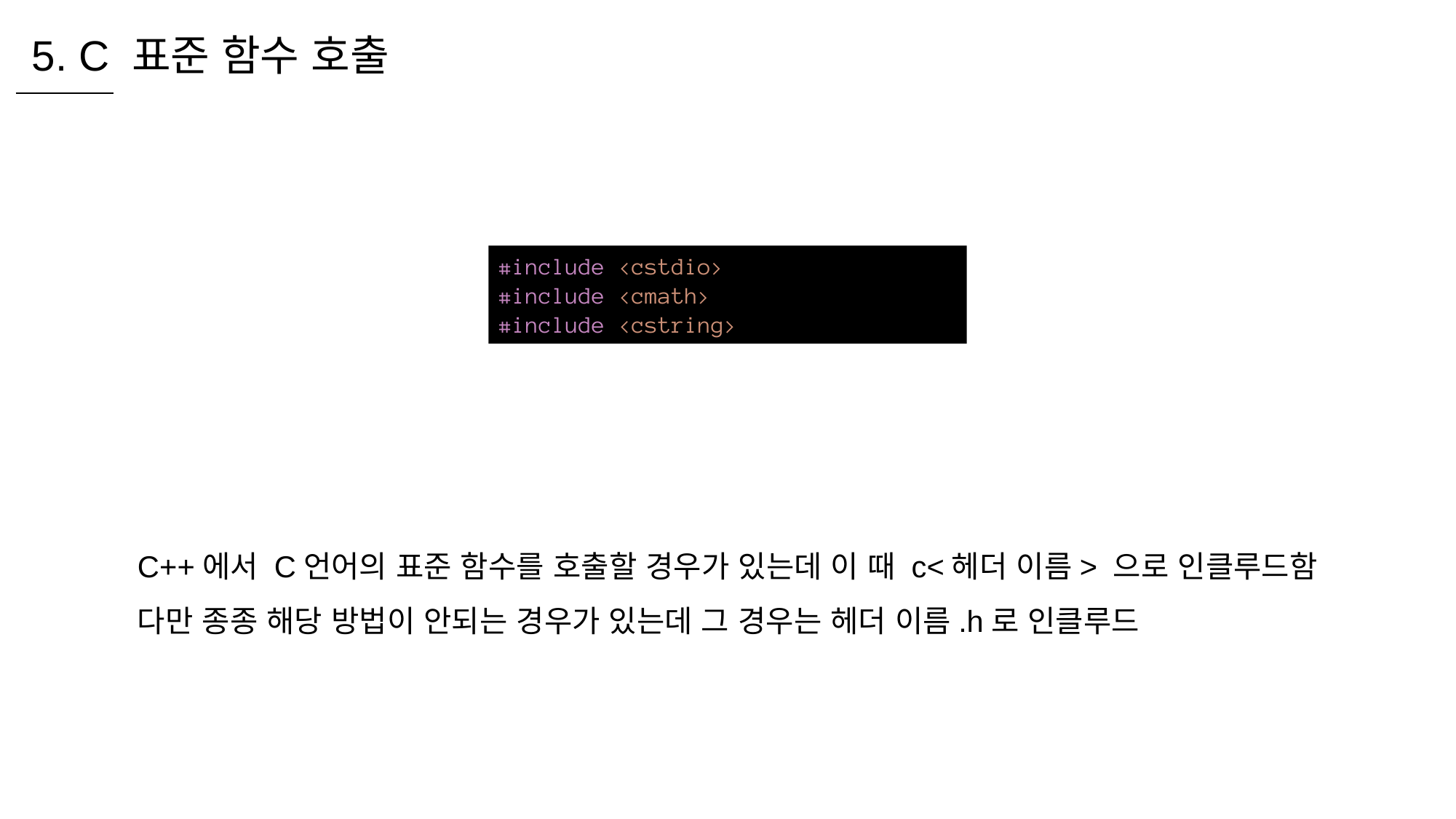

5. C 표준 함수 호출
#include <cstdio>
#include <cmath>
#include <cstring>
C++에서 C언어의 표준 함수를 호출할 경우가 있는데 이 때 c<헤더 이름> 으로 인클루드함
다만 종종 해당 방법이 안되는 경우가 있는데 그 경우는 헤더 이름.h로 인클루드